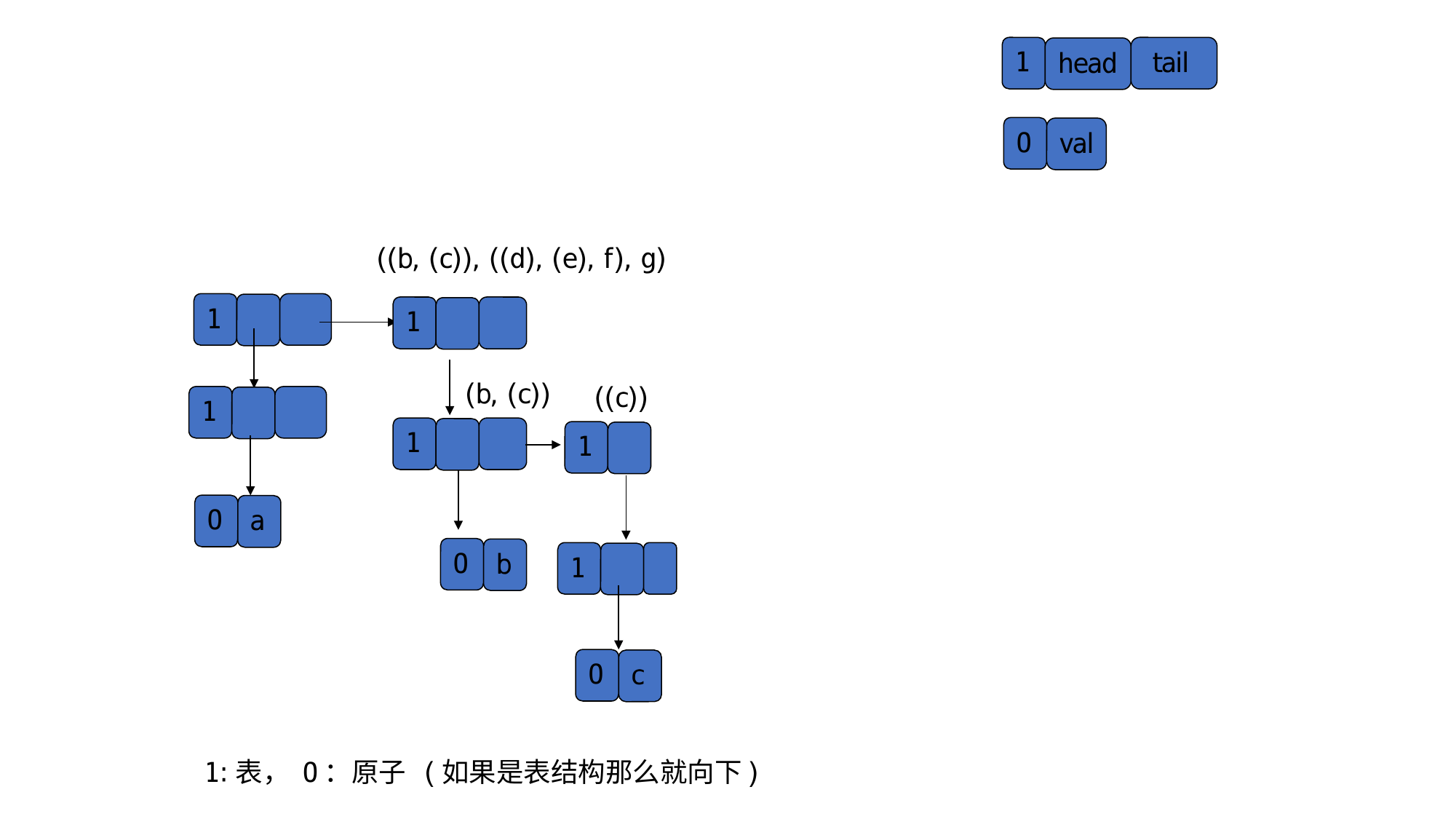

1
 tail
head
0
val
((b, (c)), ((d), (e), f), g)
1

1

(b, (c))
((c))
1

1

1

0
a
0
b
1

0
c
1:表， 0：原子  (如果是表结构那么就向下)